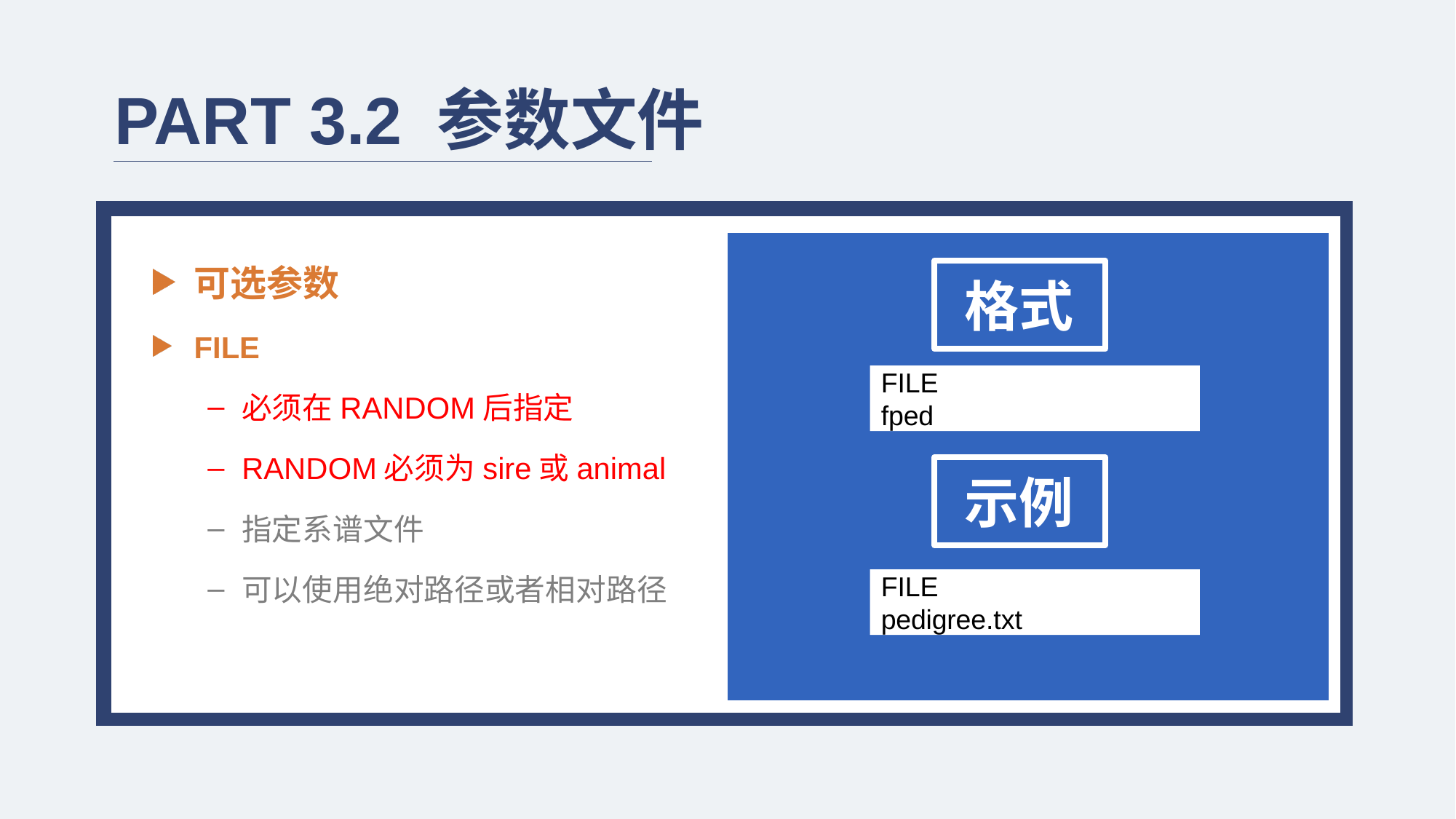

PART 3.2 参数文件

可选参数
FILE
必须在RANDOM后指定
RANDOM必须为sire或animal
指定系谱文件
可以使用绝对路径或者相对路径

格式
FILE
fped

示例
FILE
pedigree.txt